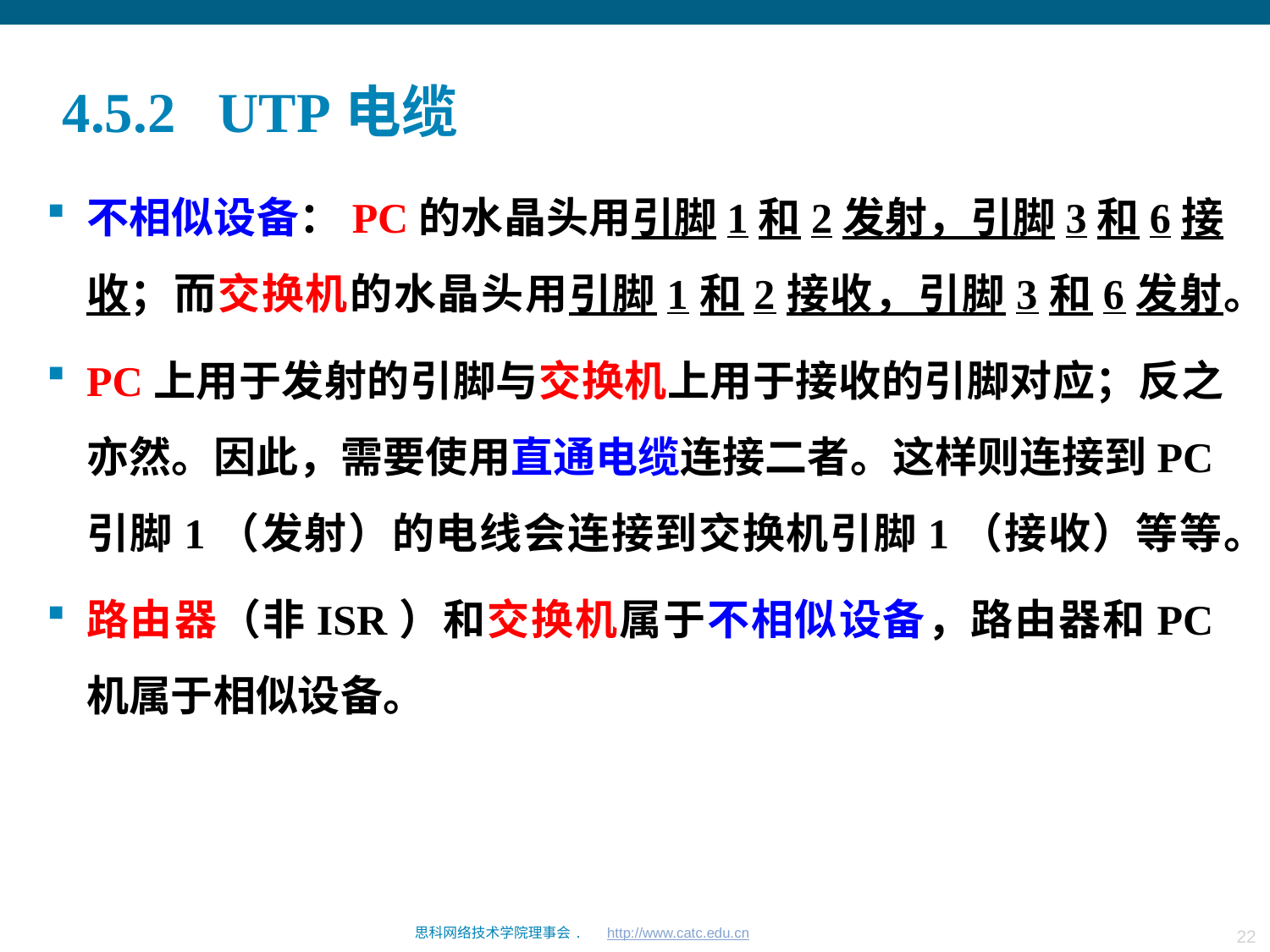

4.5.2   UTP电缆
不相似设备：PC的水晶头用引脚1和2发射，引脚3和6接收；而交换机的水晶头用引脚1和2接收，引脚3和6发射。
PC上用于发射的引脚与交换机上用于接收的引脚对应；反之亦然。因此，需要使用直通电缆连接二者。这样则连接到PC引脚1（发射）的电线会连接到交换机引脚1（接收）等等。
路由器（非ISR）和交换机属于不相似设备，路由器和PC机属于相似设备。